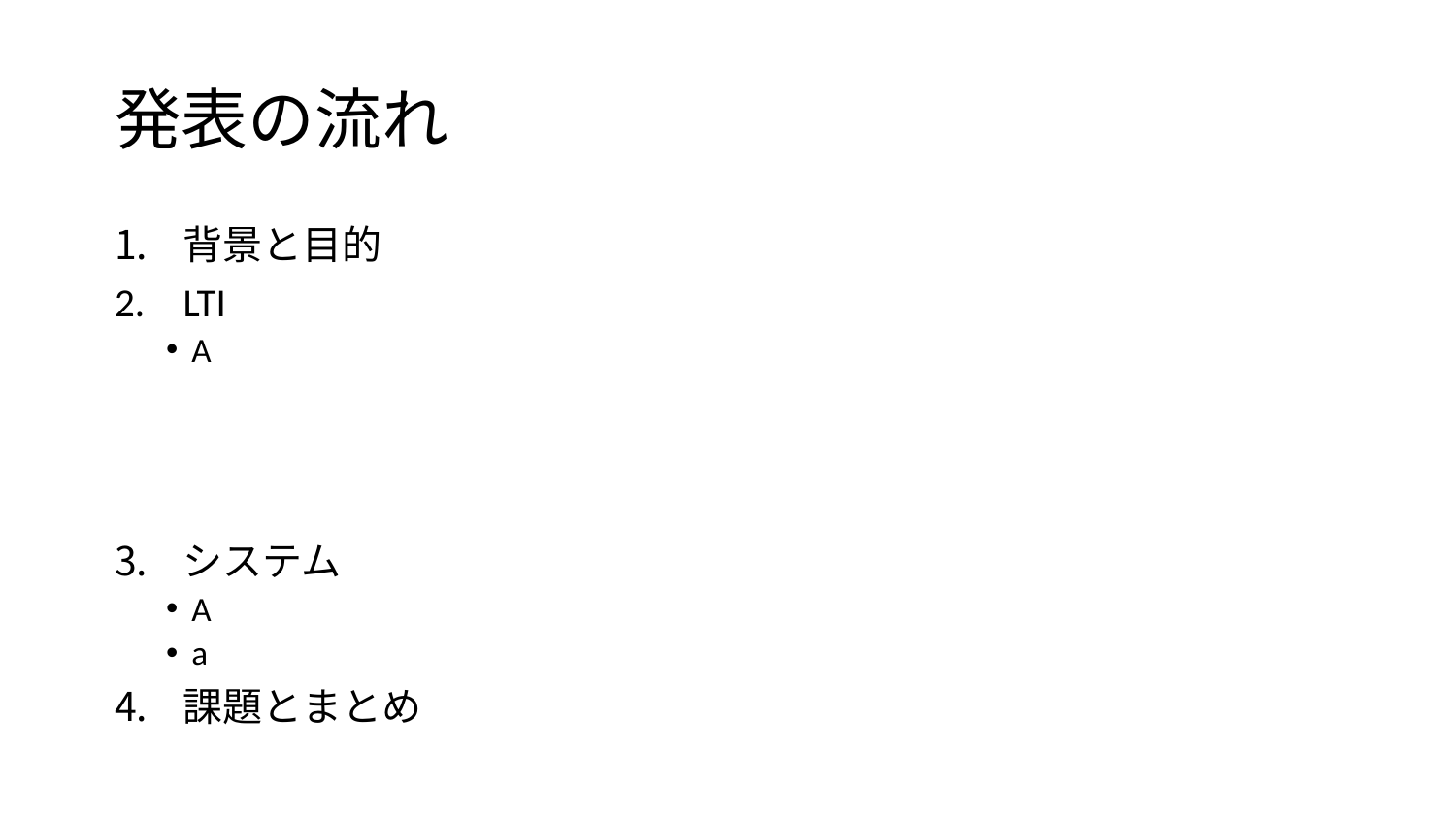

# 発表の流れ
背景と目的
LTI
A

システム
A
a
課題とまとめ